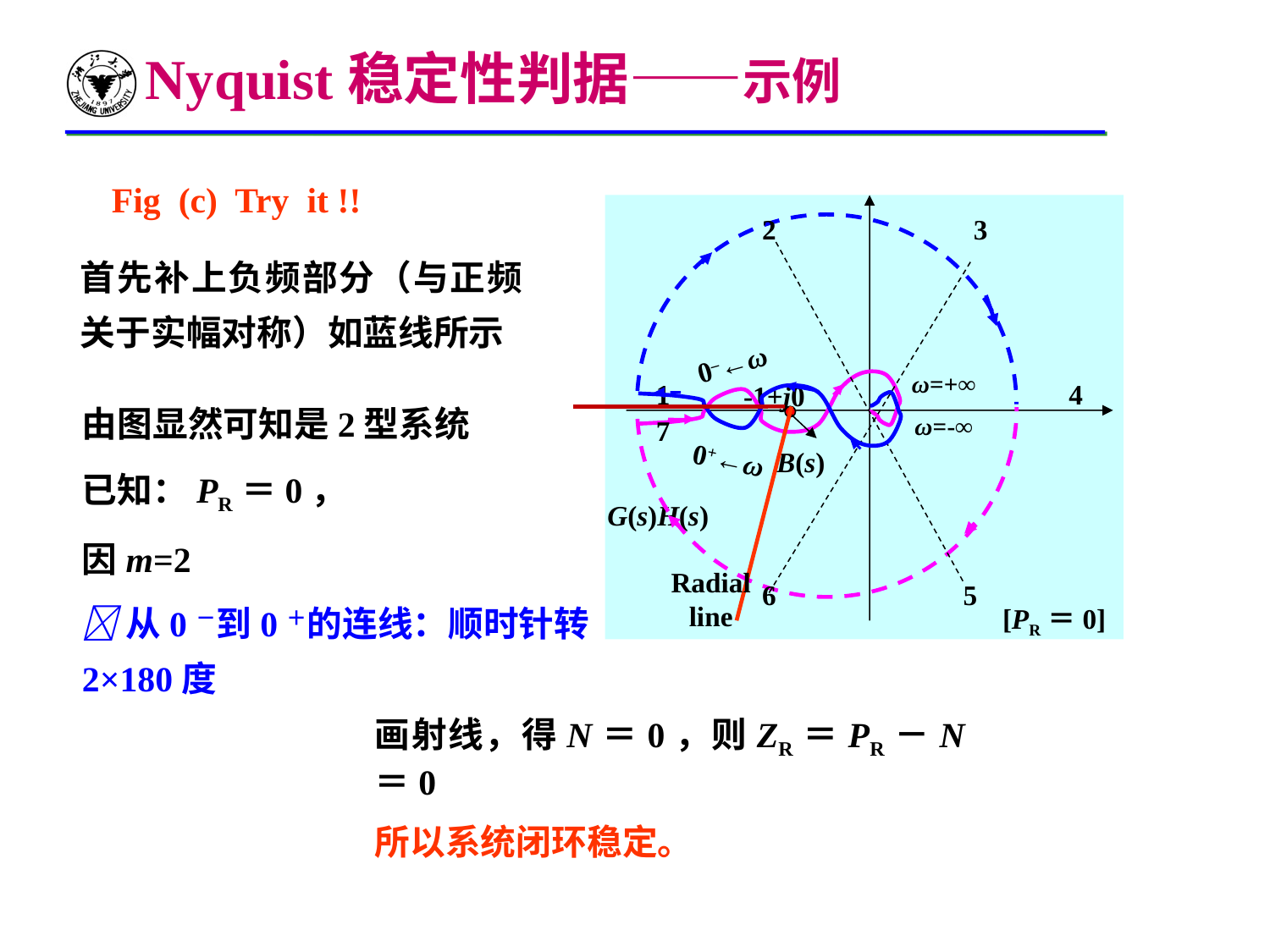

Nyquist稳定性判据——示例
Fig  (c)  Try  it !!

2
3

首先补上负频部分（与正频关于实幅对称）如蓝线所示

0–←ω
ω=+∞

1
4
-1+j0
由图显然可知是2型系统
已知：PR＝0，
因m=2
ω从0－到0＋的连线：顺时针转2×180度

ω=-∞

7

0+←ω
B(s)
G(s)H(s)
Radial line
6
5
[PR＝0]
画射线，得N＝0，则ZR＝PR－N＝0
所以系统闭环稳定。